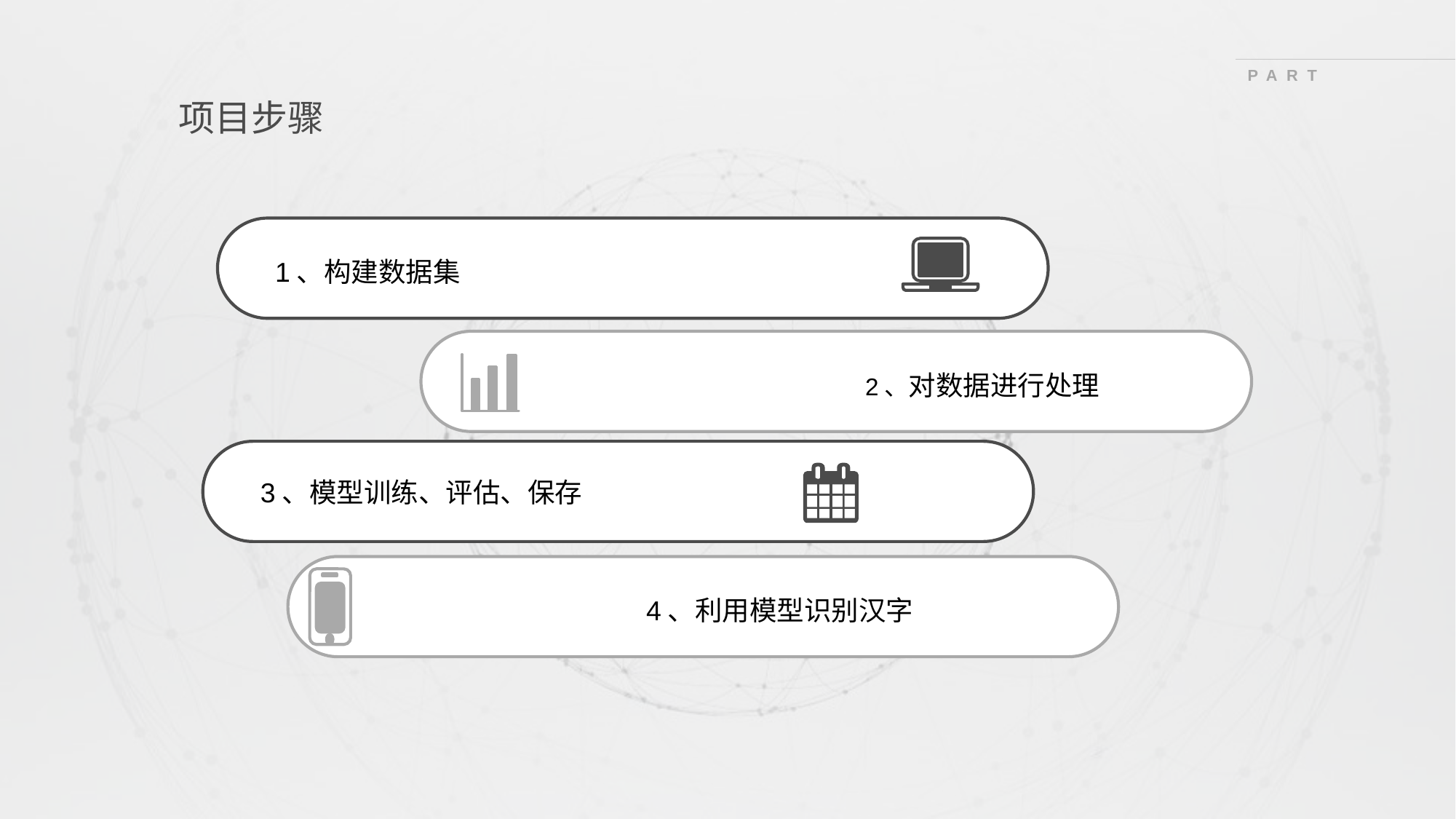

PART TWO
项目步骤
1、构建数据集

2、对数据进行处理

3、模型训练、评估、保存

4、利用模型识别汉字